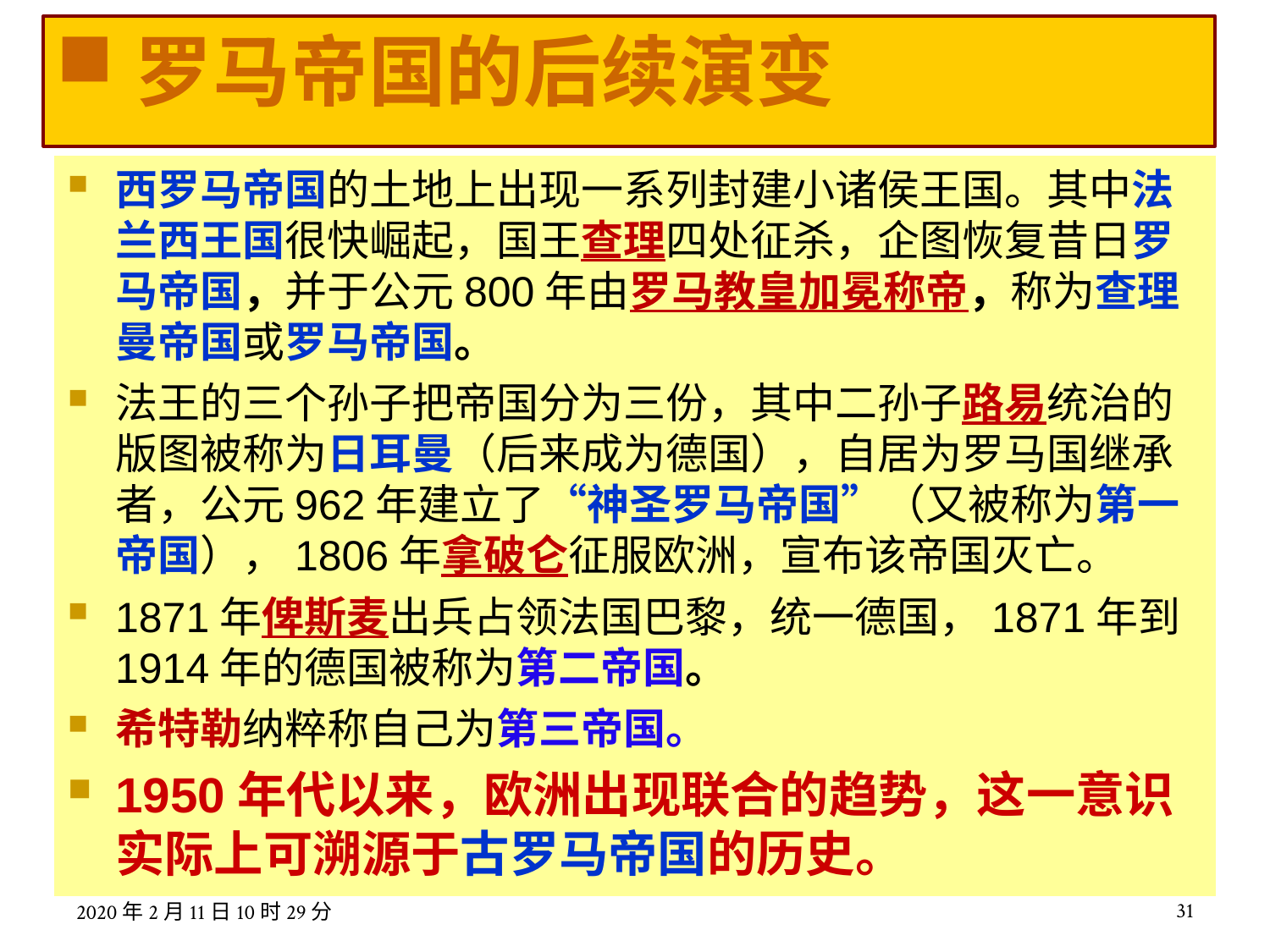

# 罗马帝国的后续演变
西罗马帝国的土地上出现一系列封建小诸侯王国。其中法兰西王国很快崛起，国王查理四处征杀，企图恢复昔日罗马帝国，并于公元800年由罗马教皇加冕称帝，称为查理曼帝国或罗马帝国。
法王的三个孙子把帝国分为三份，其中二孙子路易统治的版图被称为日耳曼（后来成为德国），自居为罗马国继承者，公元962年建立了“神圣罗马帝国”（又被称为第一帝国），1806年拿破仑征服欧洲，宣布该帝国灭亡。
1871年俾斯麦出兵占领法国巴黎，统一德国，1871年到1914年的德国被称为第二帝国。
希特勒纳粹称自己为第三帝国。
1950年代以来，欧洲出现联合的趋势，这一意识实际上可溯源于古罗马帝国的历史。
2020年2月11日10时29分
31